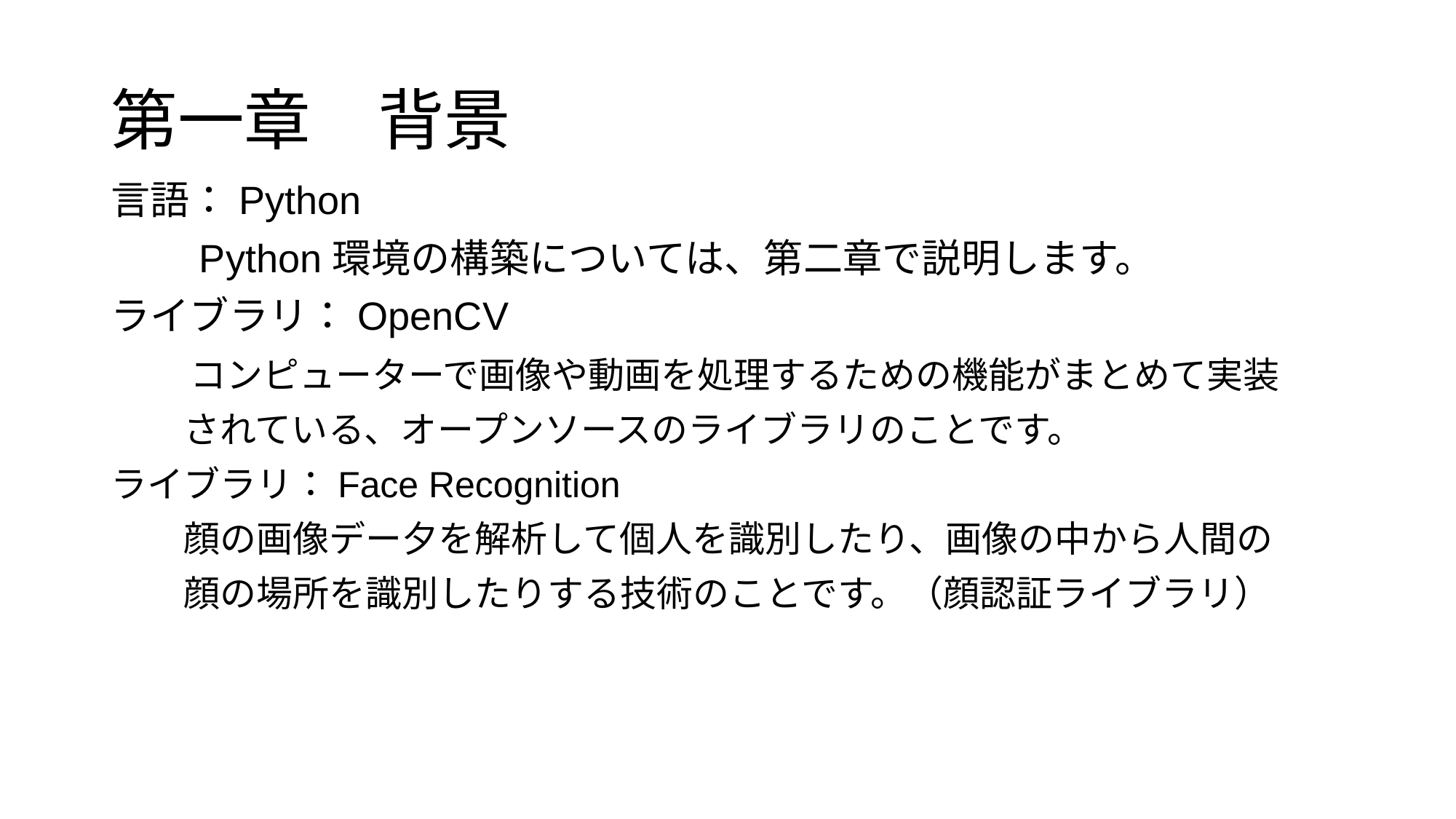

# 第一章　背景
言語：Python
　　Python環境の構築については、第二章で説明します。
ライブラリ：OpenCV
　　コンピューターで画像や動画を処理するための機能がまとめて実装
　　されている、オープンソースのライブラリのことです。
ライブラリ：Face Recognition
　　顔の画像デー夕を解析して個人を識別したり、画像の中から人間の
　　顔の場所を識別したりする技術のことです。（顔認証ライブラリ）